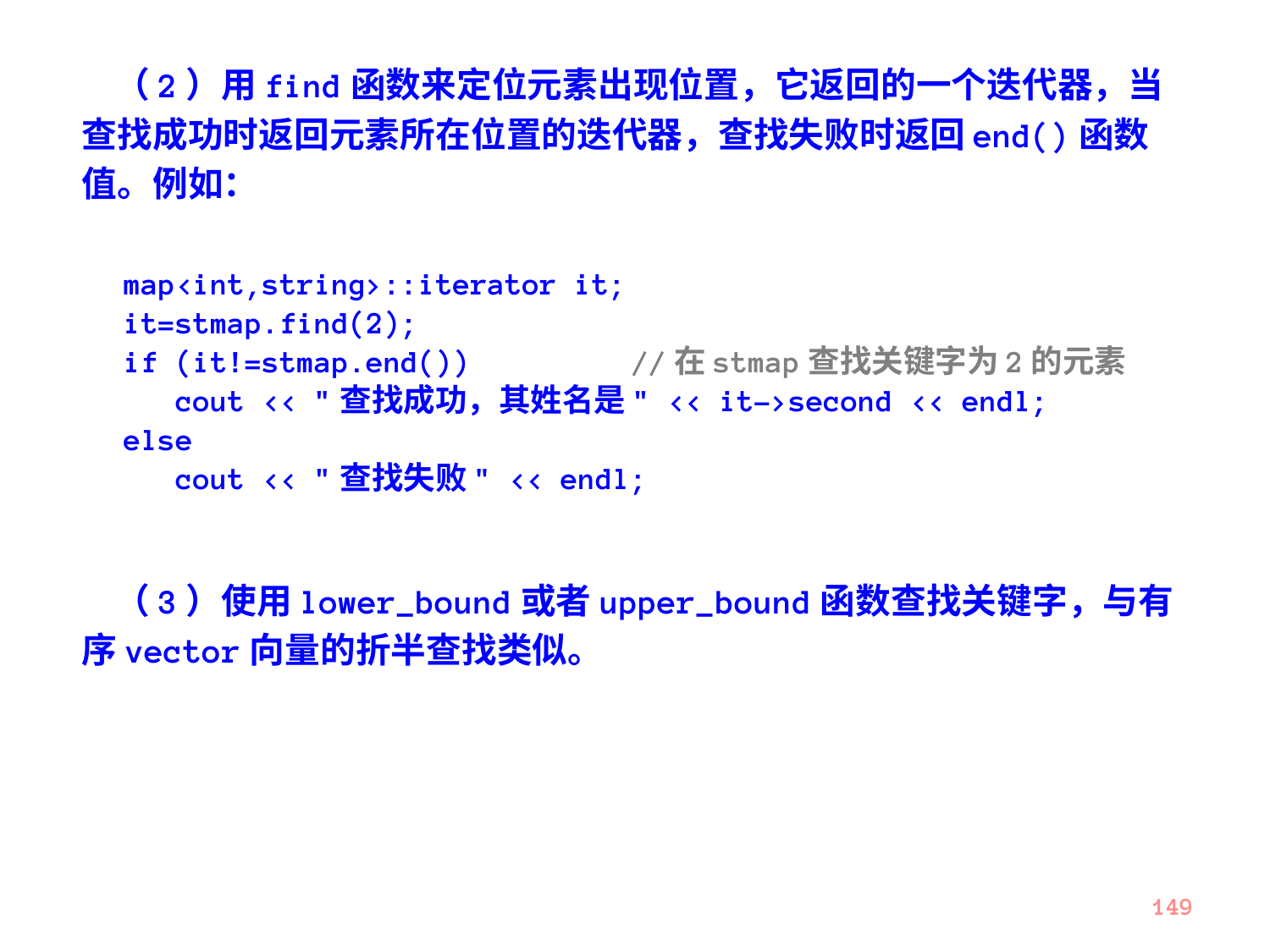

（2）用find函数来定位元素出现位置，它返回的一个迭代器，当查找成功时返回元素所在位置的迭代器，查找失败时返回end()函数值。例如：
map<int,string>::iterator it;
it=stmap.find(2);
if (it!=stmap.end())		//在stmap查找关键字为2的元素
   cout << "查找成功，其姓名是" << it->second << endl;
else
   cout << "查找失败" << endl;
   （3）使用lower_bound或者upper_bound函数查找关键字，与有序vector向量的折半查找类似。
149